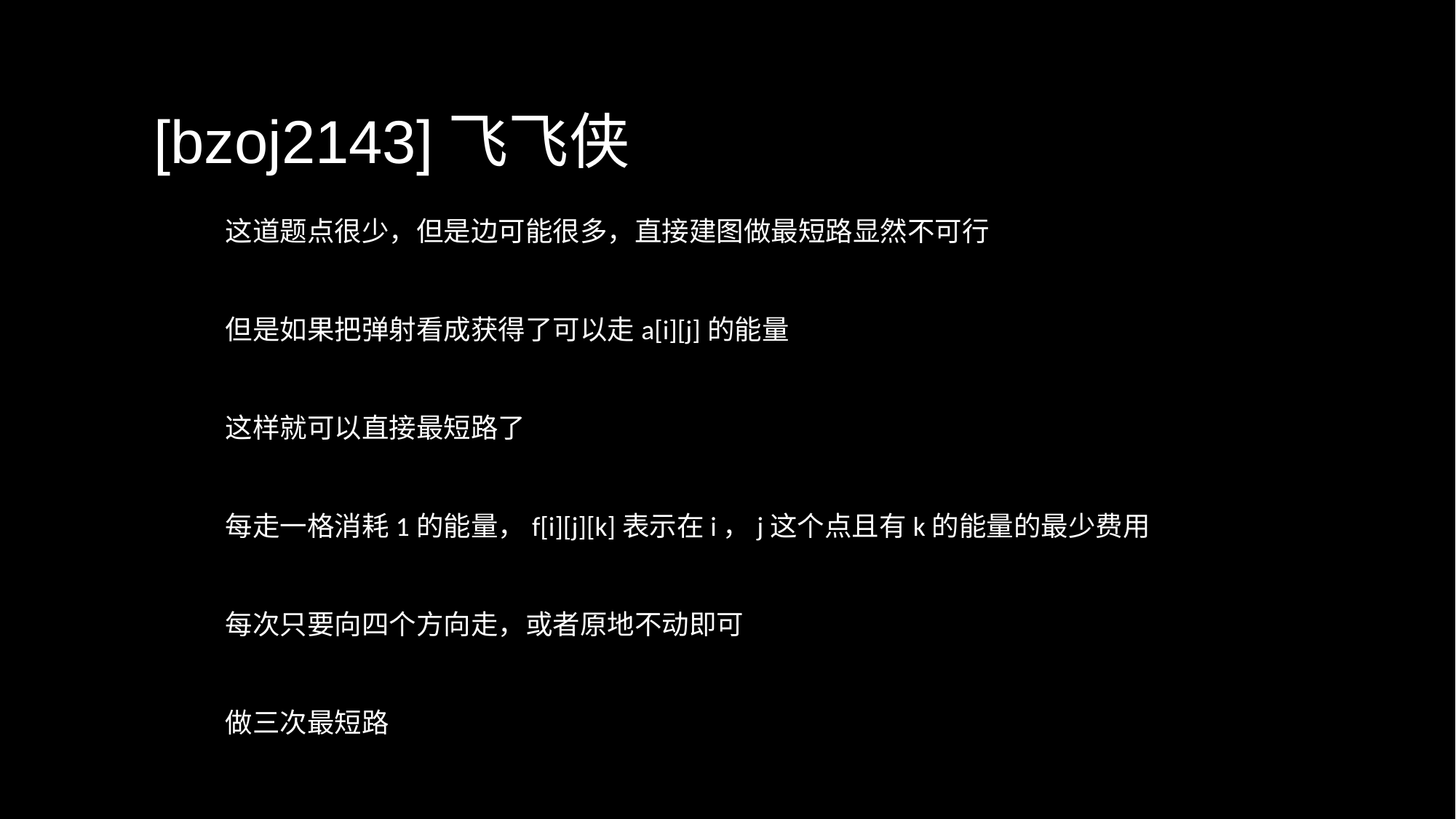

[bzoj2143]飞飞侠
这道题点很少，但是边可能很多，直接建图做最短路显然不可行

但是如果把弹射看成获得了可以走a[i][j]的能量

这样就可以直接最短路了

每走一格消耗1的能量，f[i][j][k]表示在i，j这个点且有k的能量的最少费用

每次只要向四个方向走，或者原地不动即可

做三次最短路